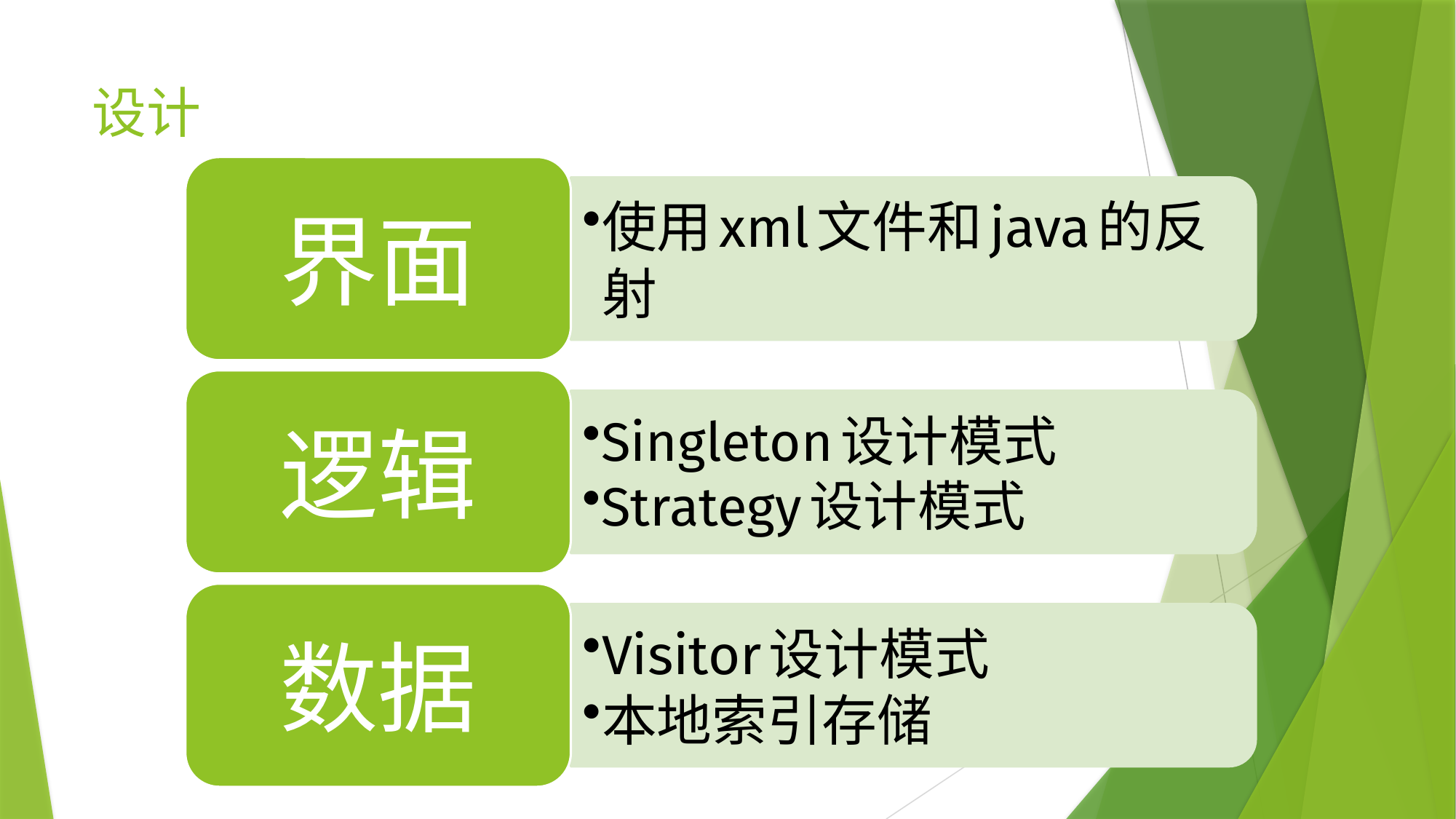

# 设计
界面
使用xml文件和java的反射
逻辑
Singleton设计模式
Strategy设计模式
数据
Visitor设计模式
本地索引存储